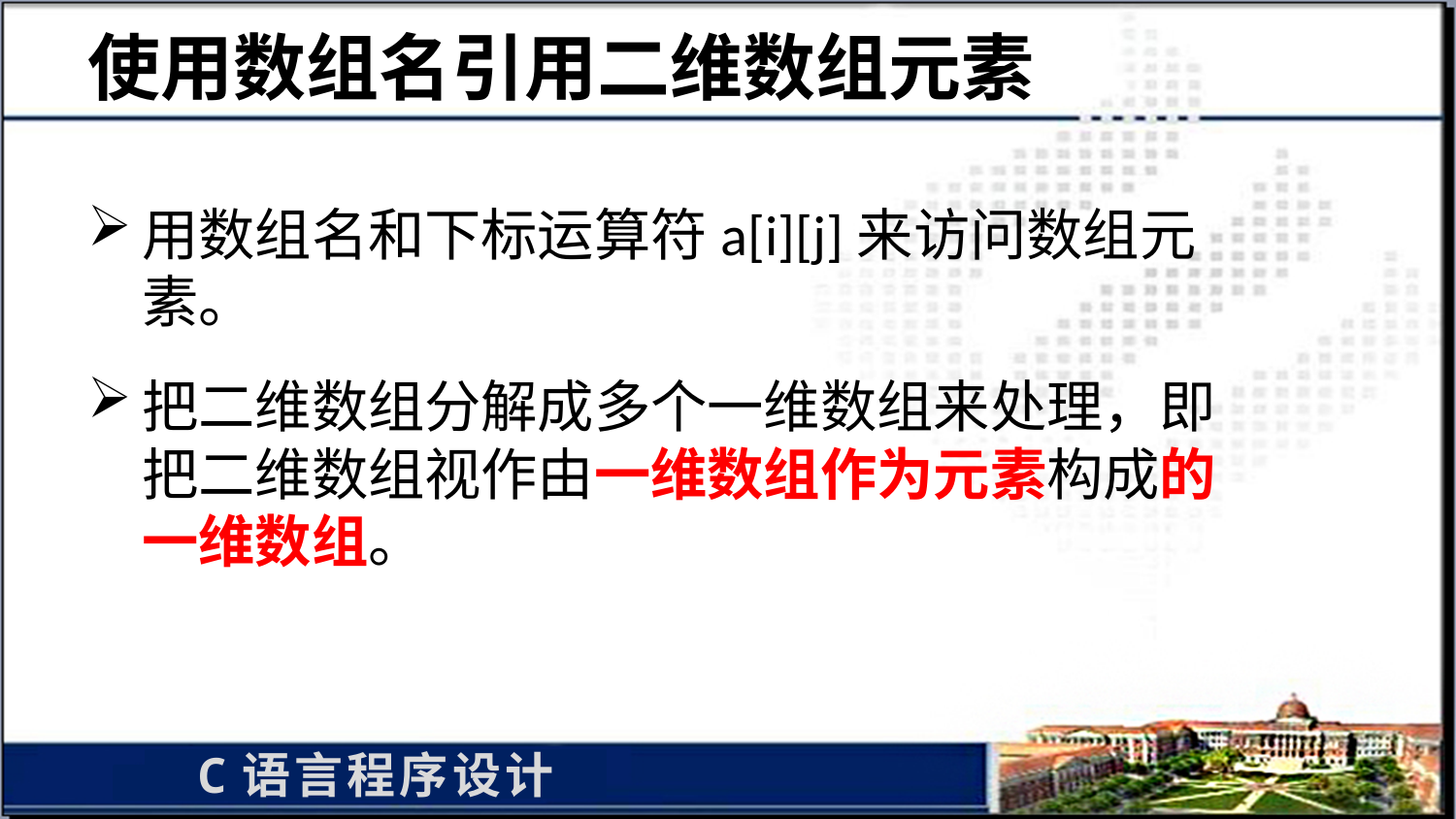

# 使用数组名引用二维数组元素
用数组名和下标运算符a[i][j]来访问数组元素。
把二维数组分解成多个一维数组来处理，即把二维数组视作由一维数组作为元素构成的一维数组。